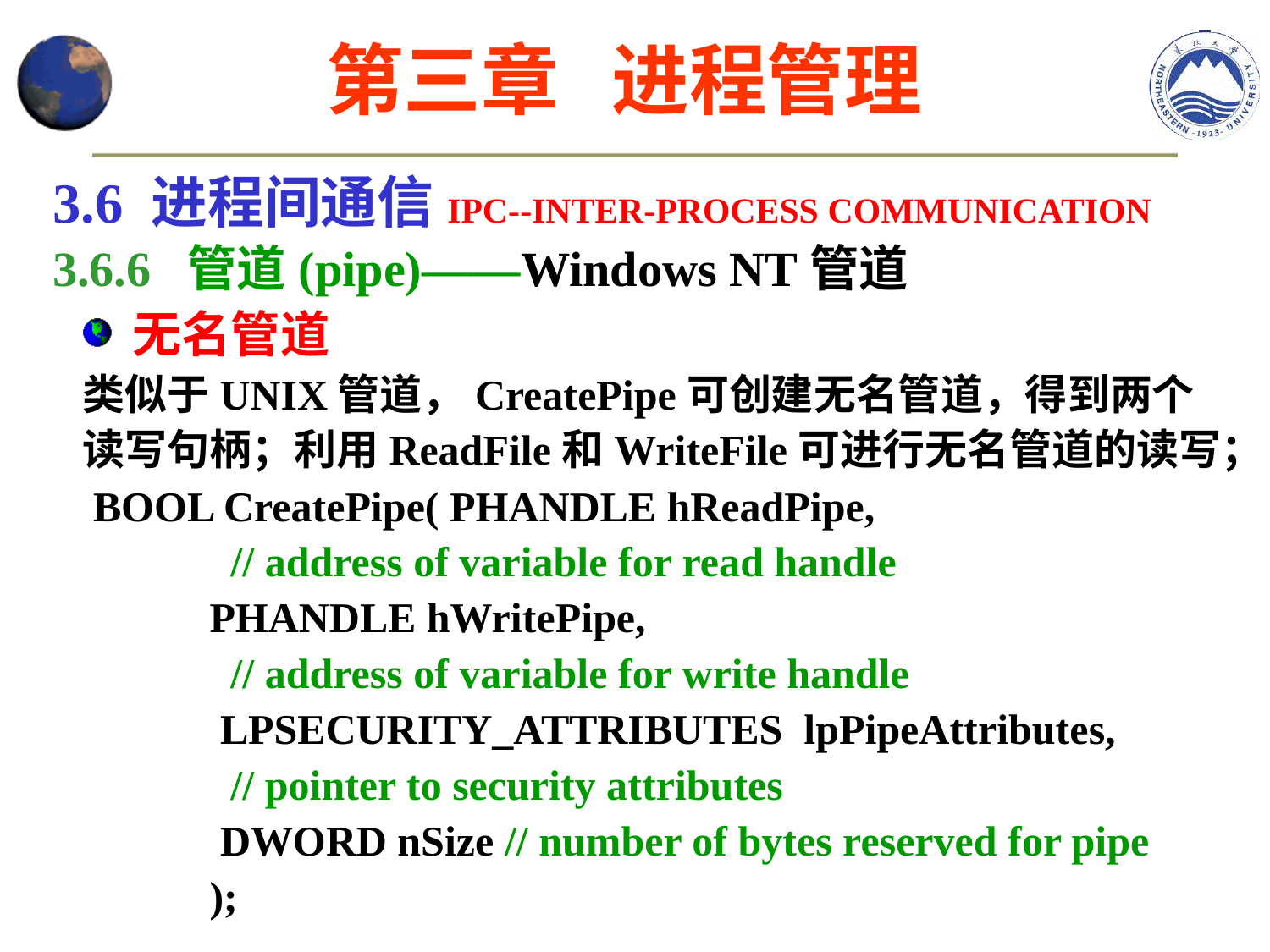

第三章   进程管理
3.6 进程间通信IPC--INTER-PROCESS COMMUNICATION
3.6.6  管道(pipe)——Windows NT管道
 无名管道
类似于UNIX管道，CreatePipe可创建无名管道，得到两个读写句柄；利用ReadFile和WriteFile可进行无名管道的读写；
 BOOL CreatePipe( PHANDLE hReadPipe,
	  // address of variable for read handle
	PHANDLE hWritePipe,
	  // address of variable for write handle
	 LPSECURITY_ATTRIBUTES  lpPipeAttributes,
	  // pointer to security attributes
	 DWORD nSize // number of bytes reserved for pipe
            );